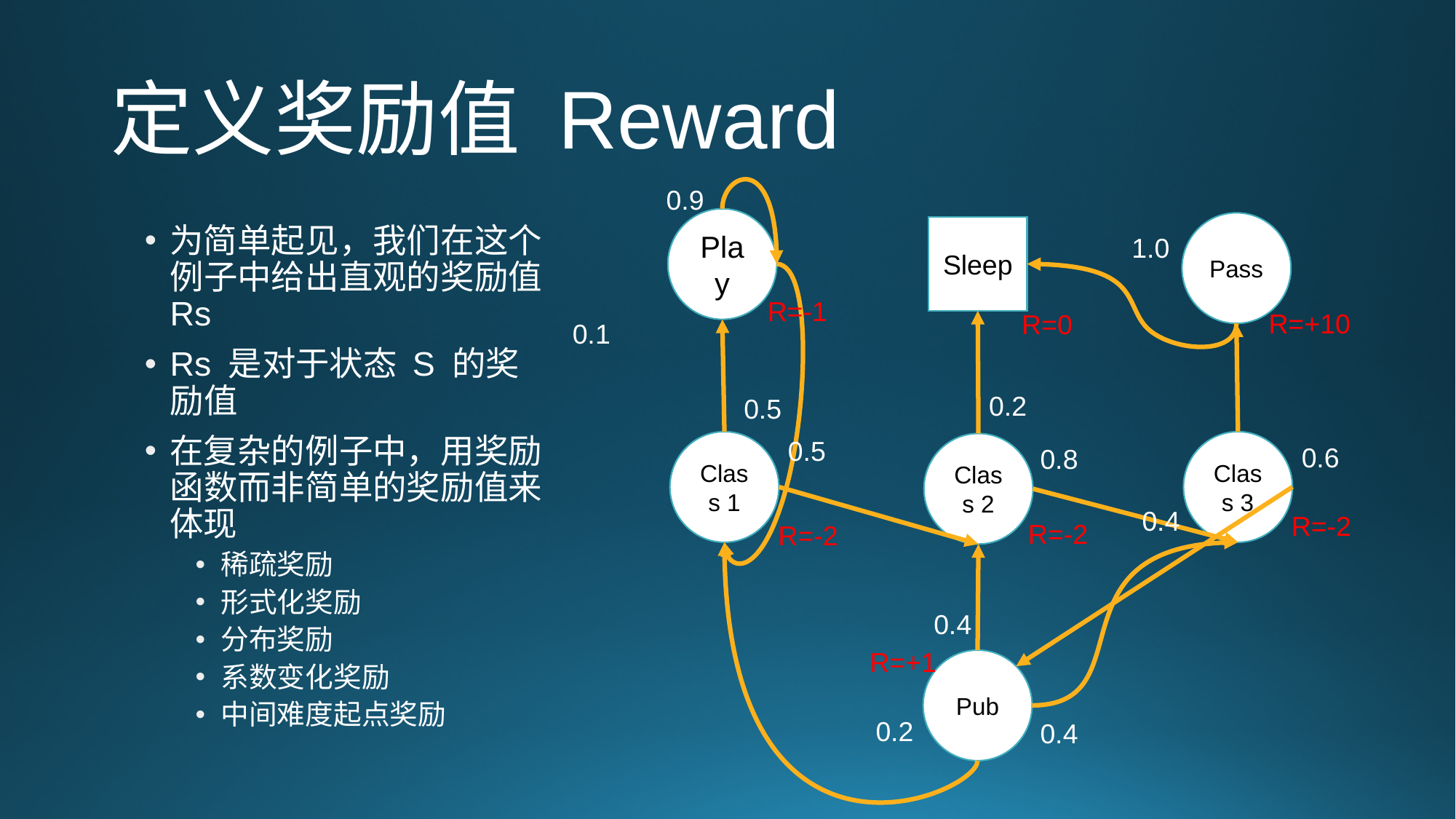

# 定义奖励值 Reward
0.9
Play
Pass
Sleep
1.0
R=-1
R=+10
R=0
0.2
0.5
0.5
Class 1
Class 3
Class 2
0.6
0.8
0.4
R=-2
R=-2
R=-2
0.4
R=+1
Pub
0.2
0.4
为简单起见，我们在这个例子中给出直观的奖励值 Rs
Rs 是对于状态 S 的奖励值
在复杂的例子中，用奖励函数而非简单的奖励值来体现
稀疏奖励
形式化奖励
分布奖励
系数变化奖励
中间难度起点奖励
0.1